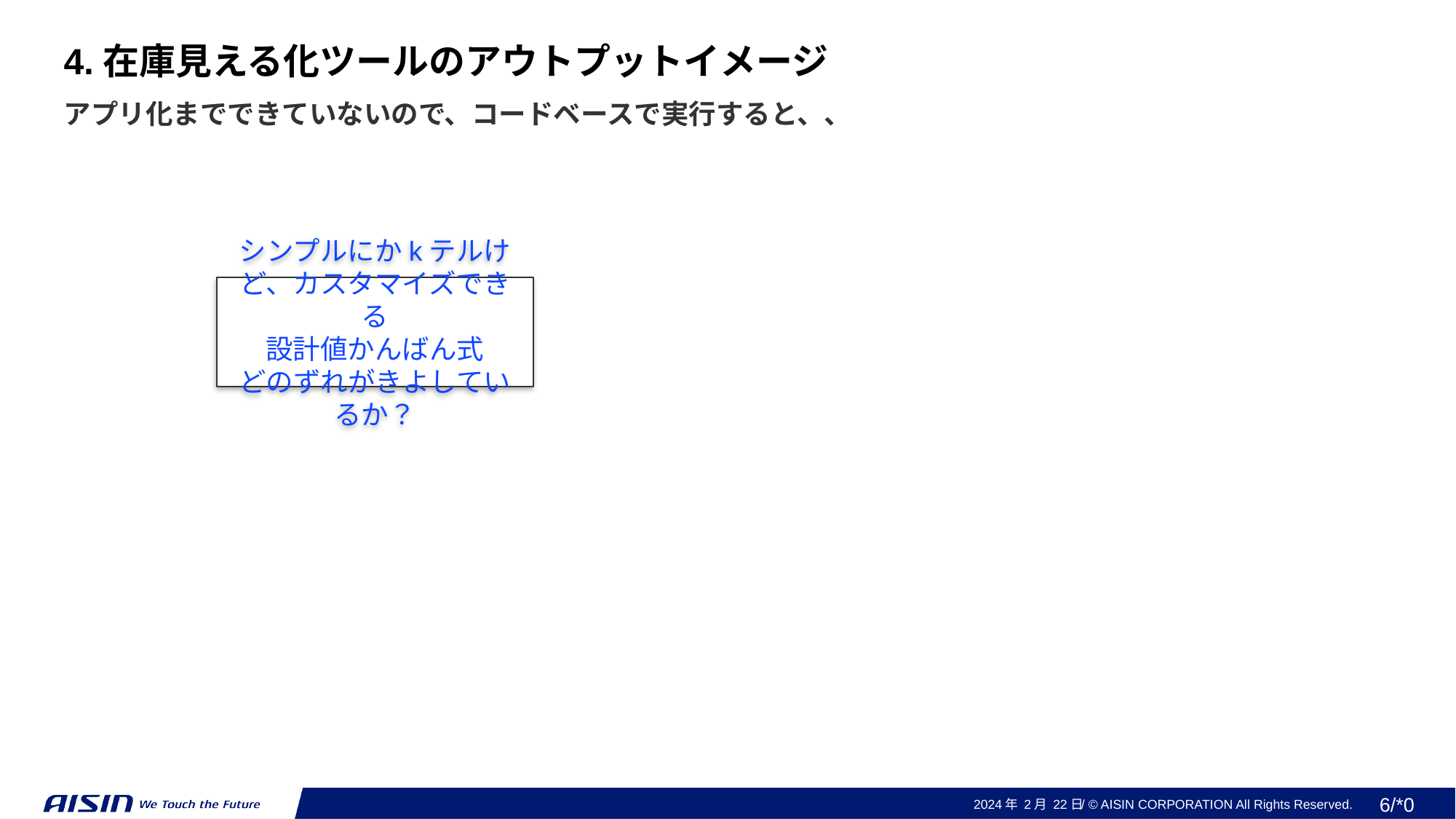

4.在庫見える化ツールのアウトプットイメージ
アプリ化までできていないので、コードベースで実行すると、、
シンプルにかkテルけど、カスタマイズできる
設計値かんばん式
どのずれがきよしているか？
2024年 2月 22日